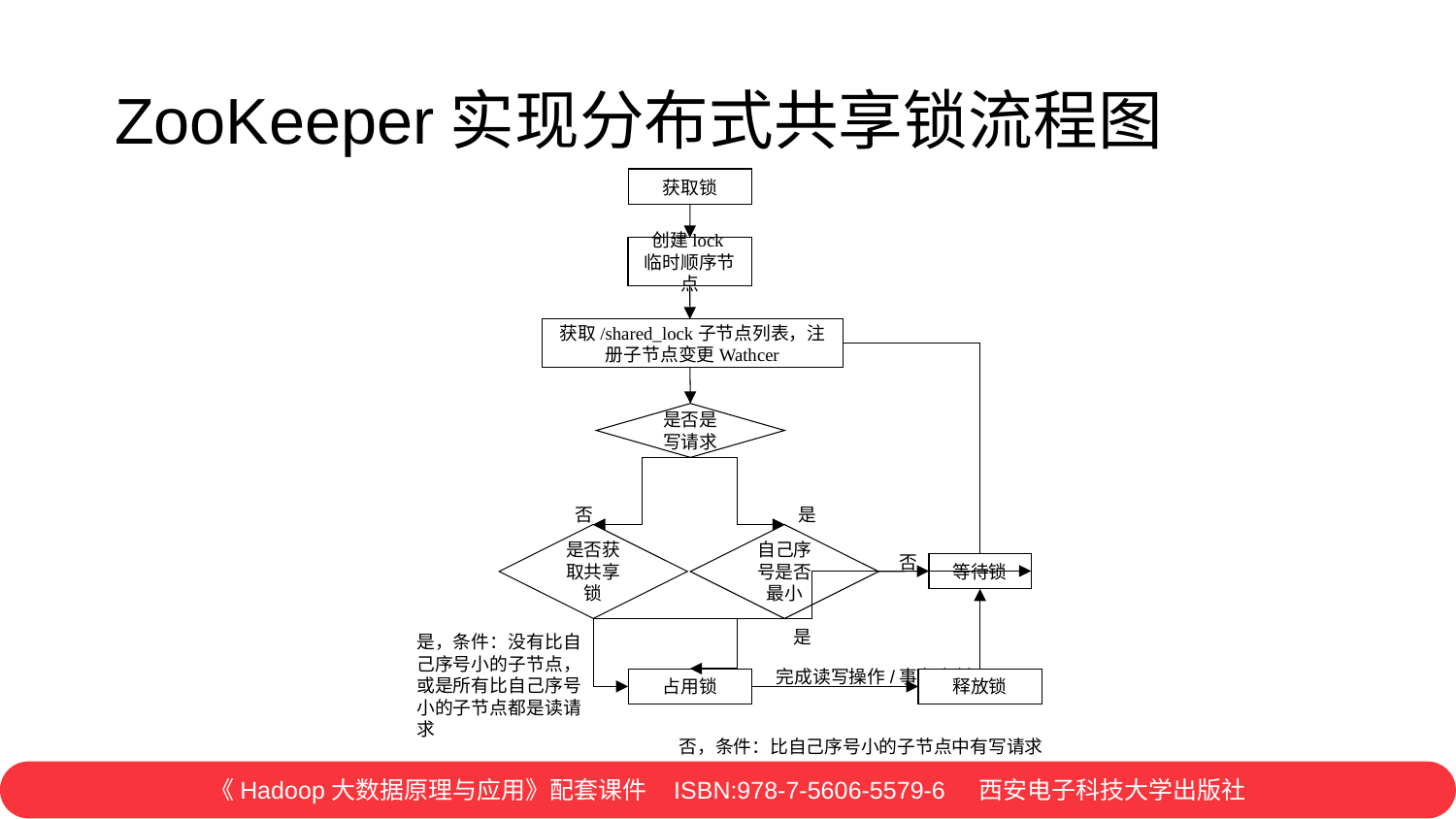

# ZooKeeper实现分布式共享锁流程图
获取锁
创建lock临时顺序节点
获取/shared_lock子节点列表，注册子节点变更Wathcer
是否是写请求
否
是
是否获取共享锁
自己序号是否最小
否
等待锁
是，条件：没有比自己序号小的子节点，或是所有比自己序号小的子节点都是读请求
是
完成读写操作/事务中断
释放锁
占用锁
否，条件：比自己序号小的子节点中有写请求